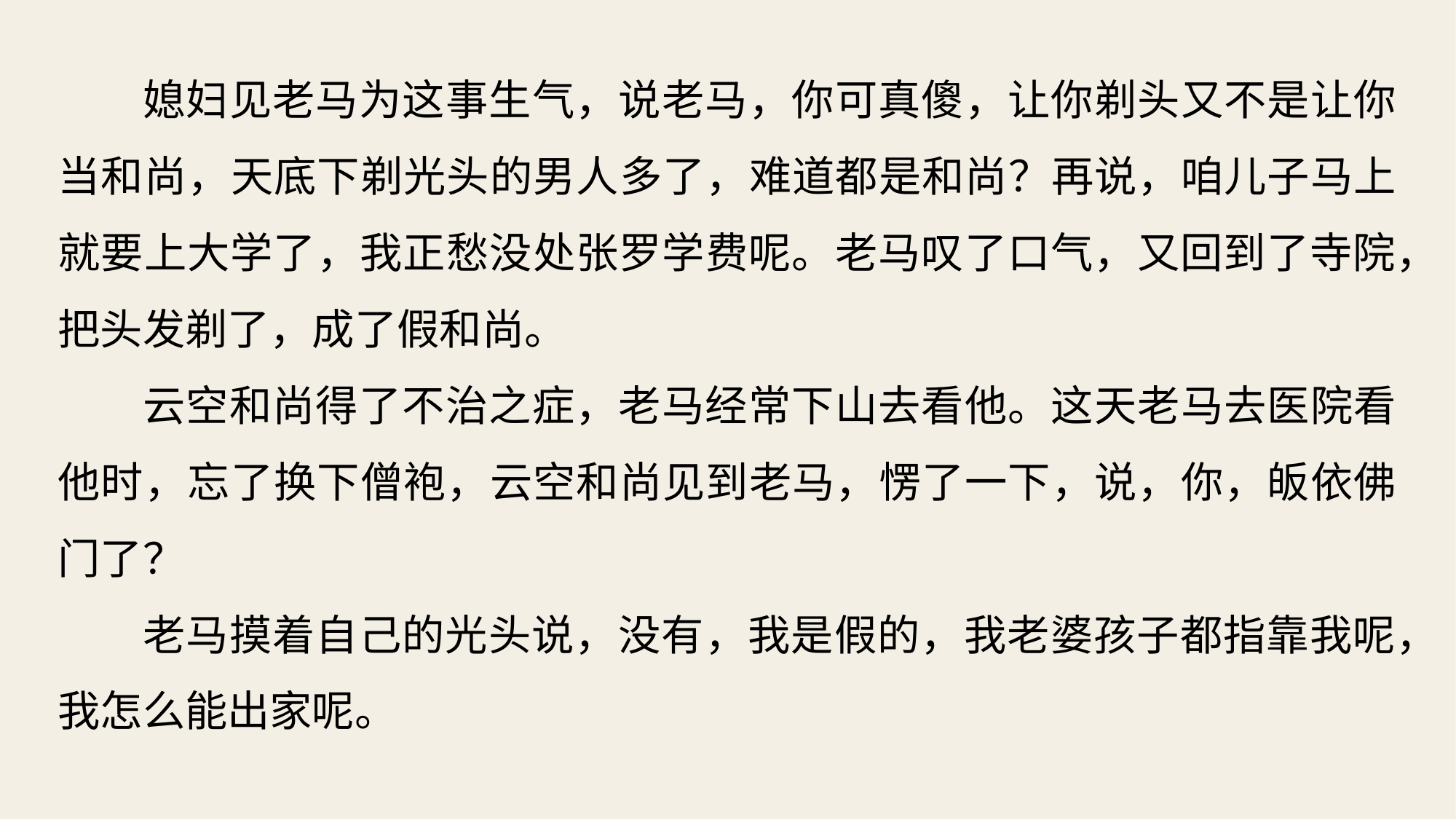

媳妇见老马为这事生气，说老马，你可真傻，让你剃头又不是让你当和尚，天底下剃光头的男人多了，难道都是和尚？再说，咱儿子马上就要上大学了，我正愁没处张罗学费呢。老马叹了口气，又回到了寺院，把头发剃了，成了假和尚。
云空和尚得了不治之症，老马经常下山去看他。这天老马去医院看他时，忘了换下僧袍，云空和尚见到老马，愣了一下，说，你，皈依佛门了？
老马摸着自己的光头说，没有，我是假的，我老婆孩子都指靠我呢，我怎么能出家呢。